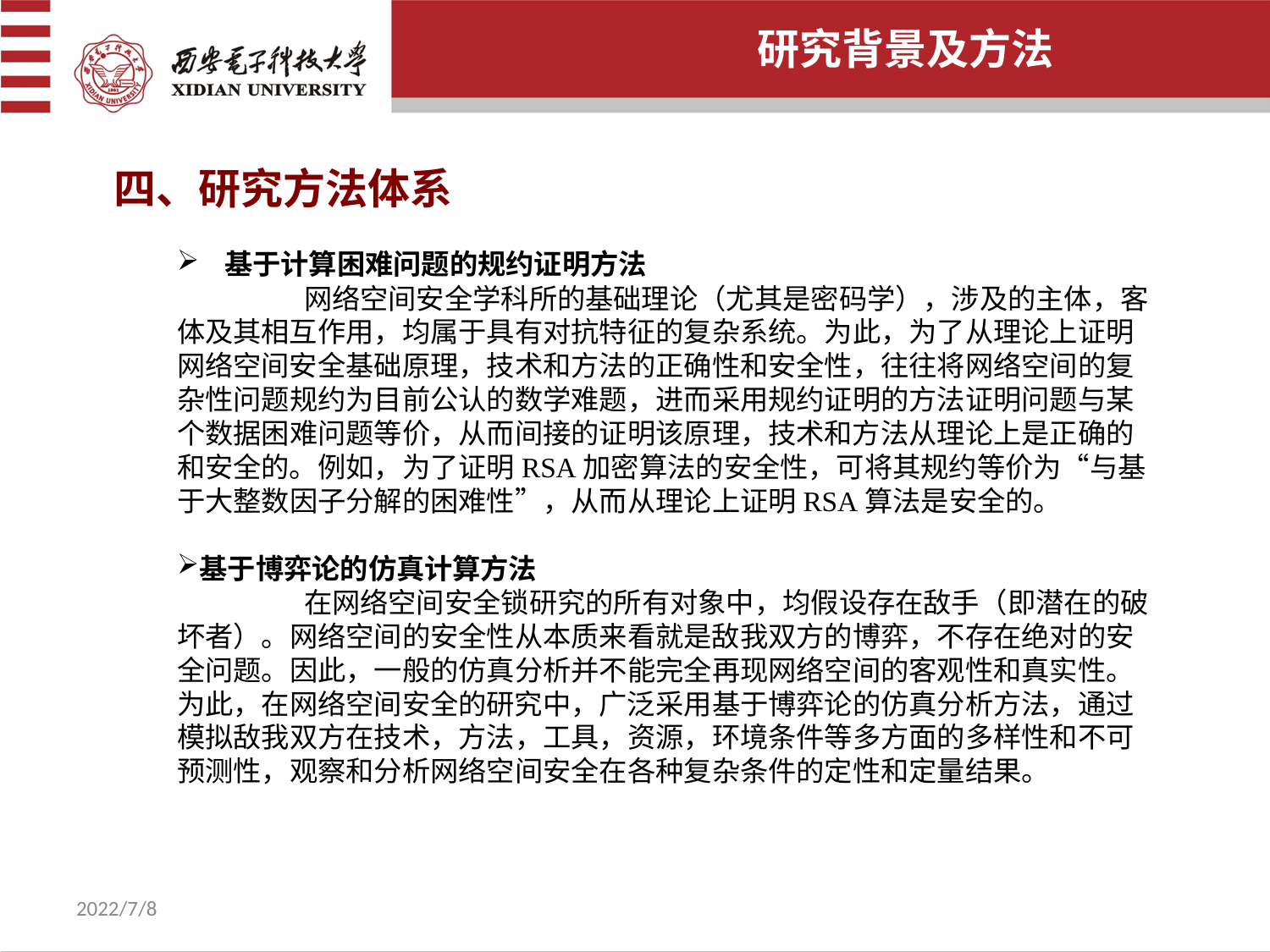

研究背景及方法
四、研究方法体系

基于计算困难问题的规约证明方法
	网络空间安全学科所的基础理论（尤其是密码学），涉及的主体，客体及其相互作用，均属于具有对抗特征的复杂系统。为此，为了从理论上证明网络空间安全基础原理，技术和方法的正确性和安全性，往往将网络空间的复杂性问题规约为目前公认的数学难题，进而采用规约证明的方法证明问题与某个数据困难问题等价，从而间接的证明该原理，技术和方法从理论上是正确的和安全的。例如，为了证明RSA加密算法的安全性，可将其规约等价为“与基于大整数因子分解的困难性”，从而从理论上证明RSA算法是安全的。

基于博弈论的仿真计算方法
	在网络空间安全锁研究的所有对象中，均假设存在敌手（即潜在的破坏者）。网络空间的安全性从本质来看就是敌我双方的博弈，不存在绝对的安全问题。因此，一般的仿真分析并不能完全再现网络空间的客观性和真实性。为此，在网络空间安全的研究中，广泛采用基于博弈论的仿真分析方法，通过模拟敌我双方在技术，方法，工具，资源，环境条件等多方面的多样性和不可预测性，观察和分析网络空间安全在各种复杂条件的定性和定量结果。
2022/7/8